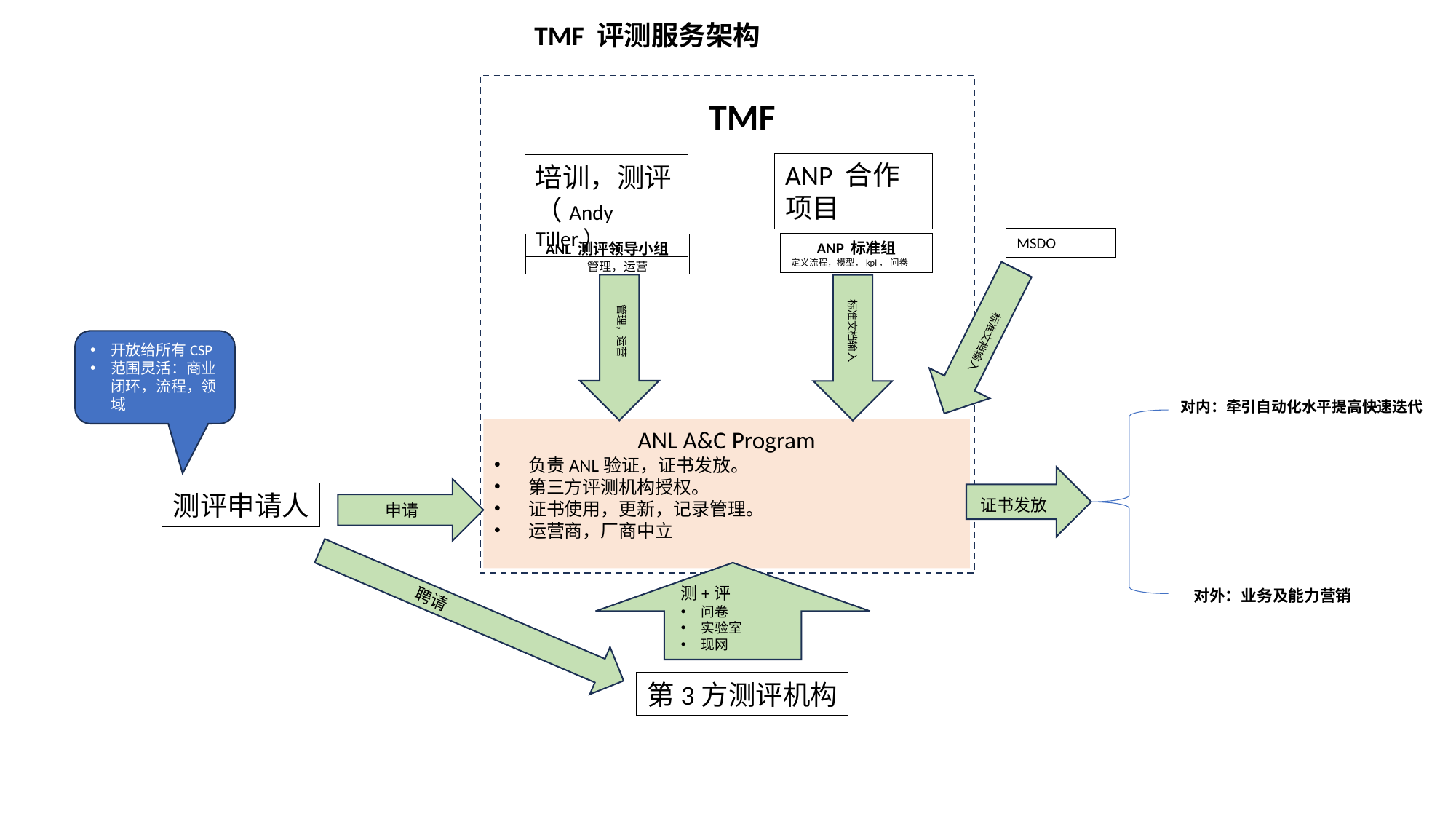

TMF 评测服务架构

TMF
ANP 合作项目
培训，测评 （Andy Tiller）
MSDO
ANP 标准组
定义流程，模型，kpi， 问卷
ANL 测评领导小组

管理，运营

管理，运营
标准文档输入
标准文档输入
开放给所有CSP
范围灵活：商业闭环，流程，领域
对内：牵引自动化水平提高快速迭代

ANL A&C Program
负责ANL验证，证书发放。
第三方评测机构授权。
证书使用，更新，记录管理。
运营商，厂商中立

测评申请人
证书发放
申请

测+评
问卷
实验室
现网
对外：业务及能力营销
聘请
第3方测评机构